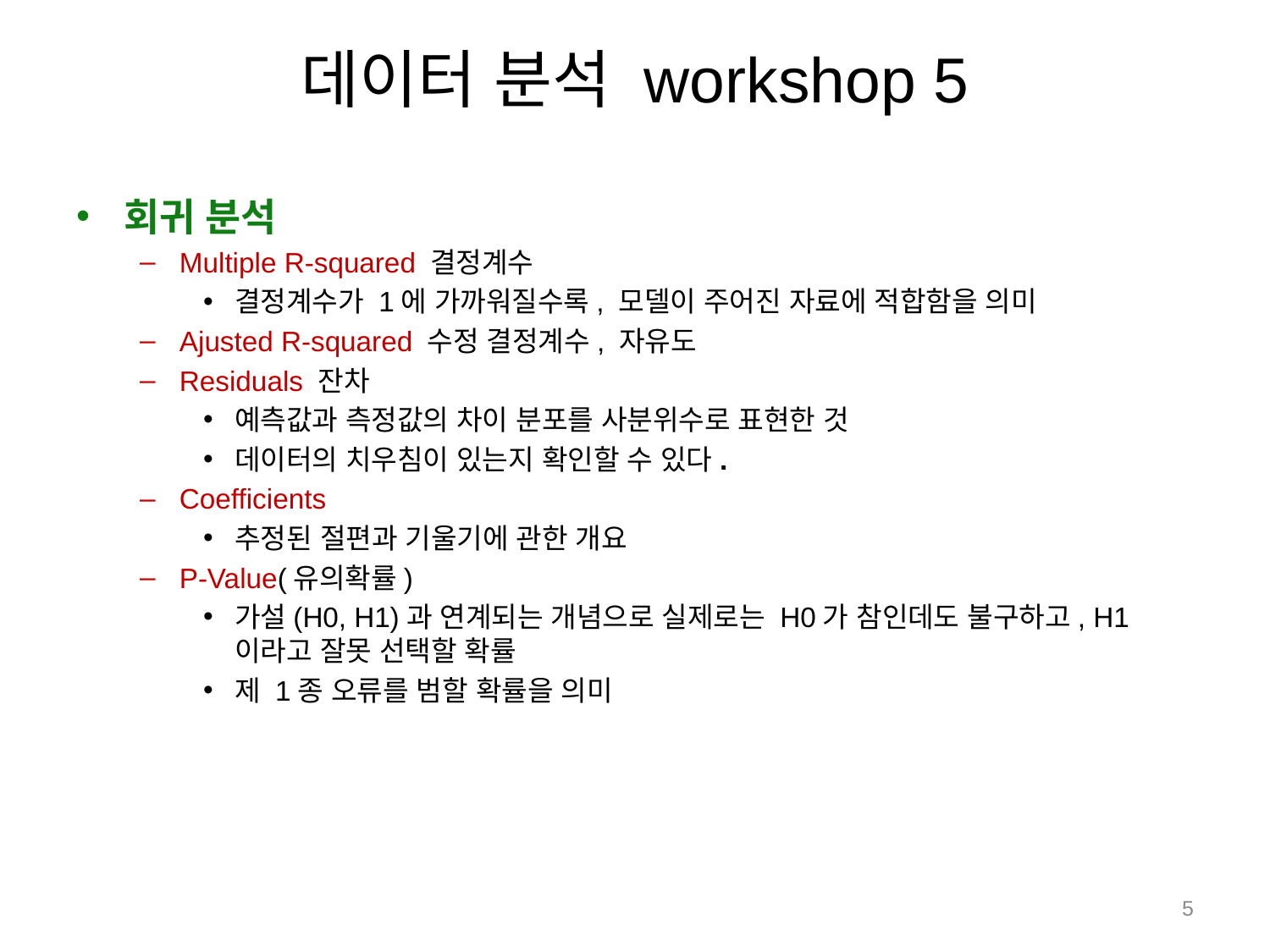

# 데이터 분석 workshop 5
회귀 분석
Multiple R-squared 결정계수
결정계수가 1에 가까워질수록, 모델이 주어진 자료에 적합함을 의미
Ajusted R-squared 수정 결정계수, 자유도
Residuals 잔차
예측값과 측정값의 차이 분포를 사분위수로 표현한 것
데이터의 치우침이 있는지 확인할 수 있다.
Coefficients
추정된 절편과 기울기에 관한 개요
P-Value(유의확률)
가설(H0, H1)과 연계되는 개념으로 실제로는 H0가 참인데도 불구하고, H1 이라고 잘못 선택할 확률
제 1종 오류를 범할 확률을 의미
5